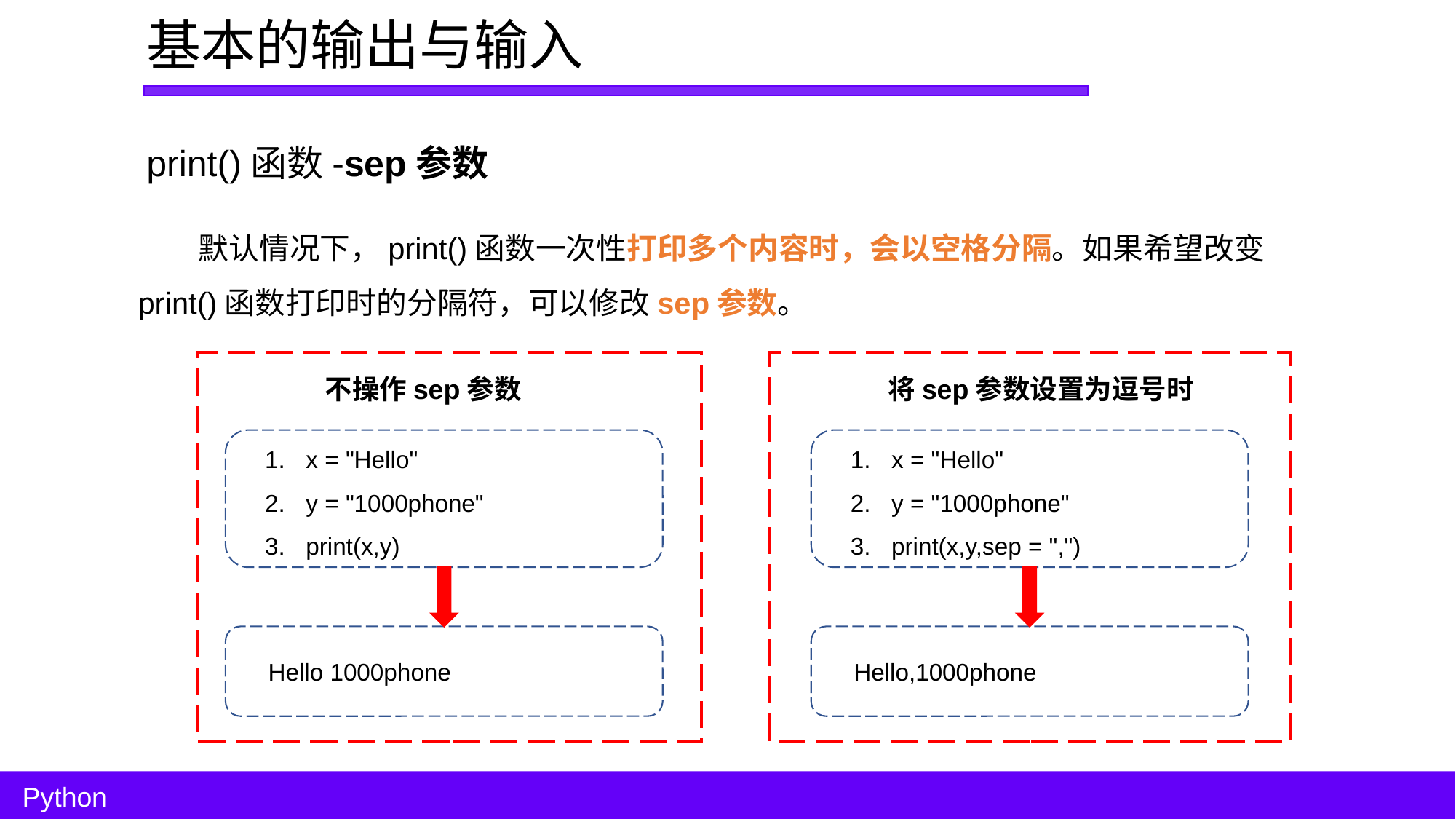

基本的输出与输入
print()函数-sep参数
默认情况下，print()函数一次性打印多个内容时，会以空格分隔。如果希望改变print()函数打印时的分隔符，可以修改sep参数。

不操作sep参数
x = "Hello"
y = "1000phone"
print(x,y)

Hello 1000phone
将sep参数设置为逗号时
x = "Hello"
y = "1000phone"
print(x,y,sep = ",")

Hello,1000phone